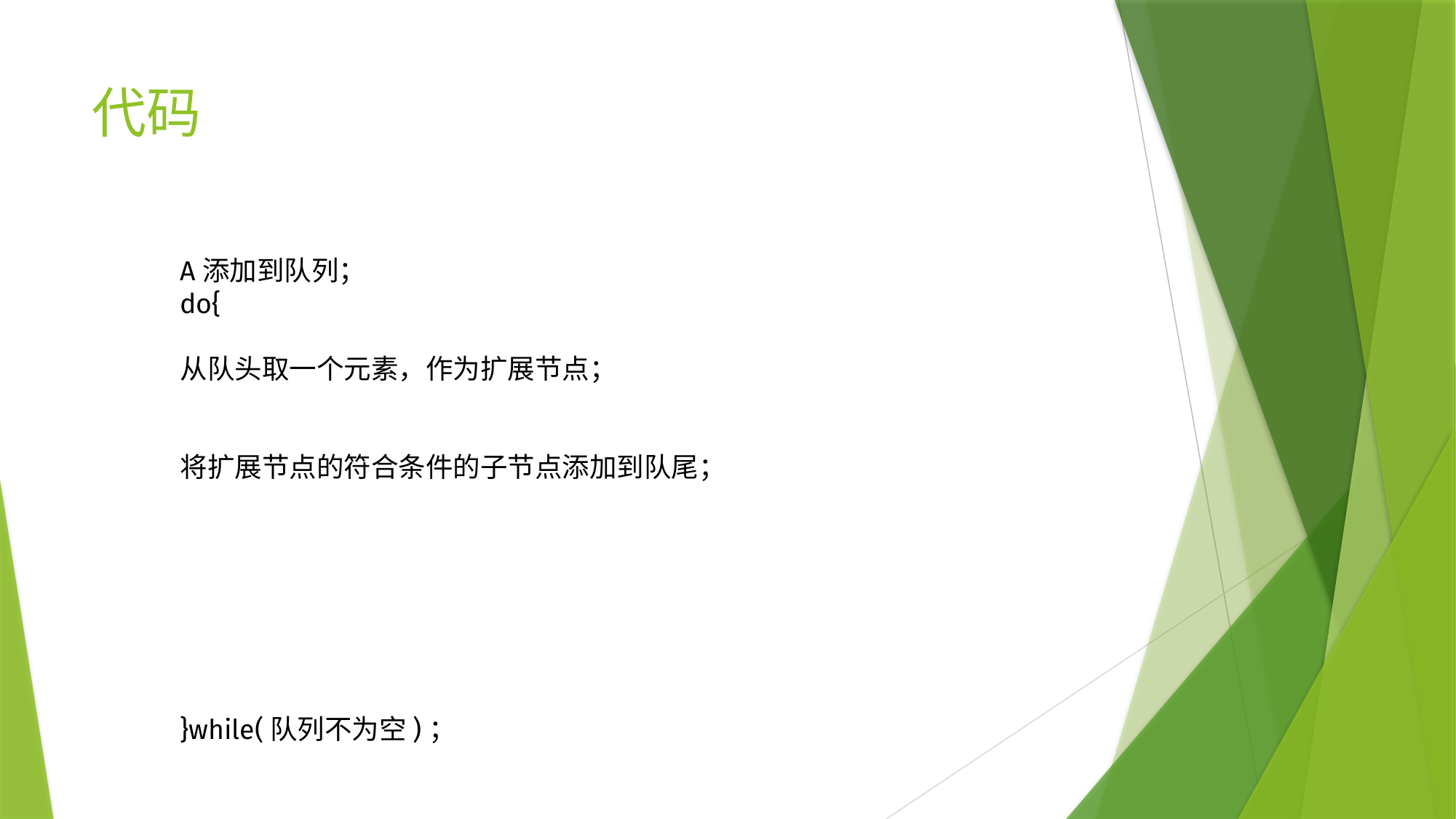

# 代码
A添加到队列；
do{

从队头取一个元素，作为扩展节点；

将扩展节点的符合条件的子节点添加到队尾；

}while(队列不为空)；